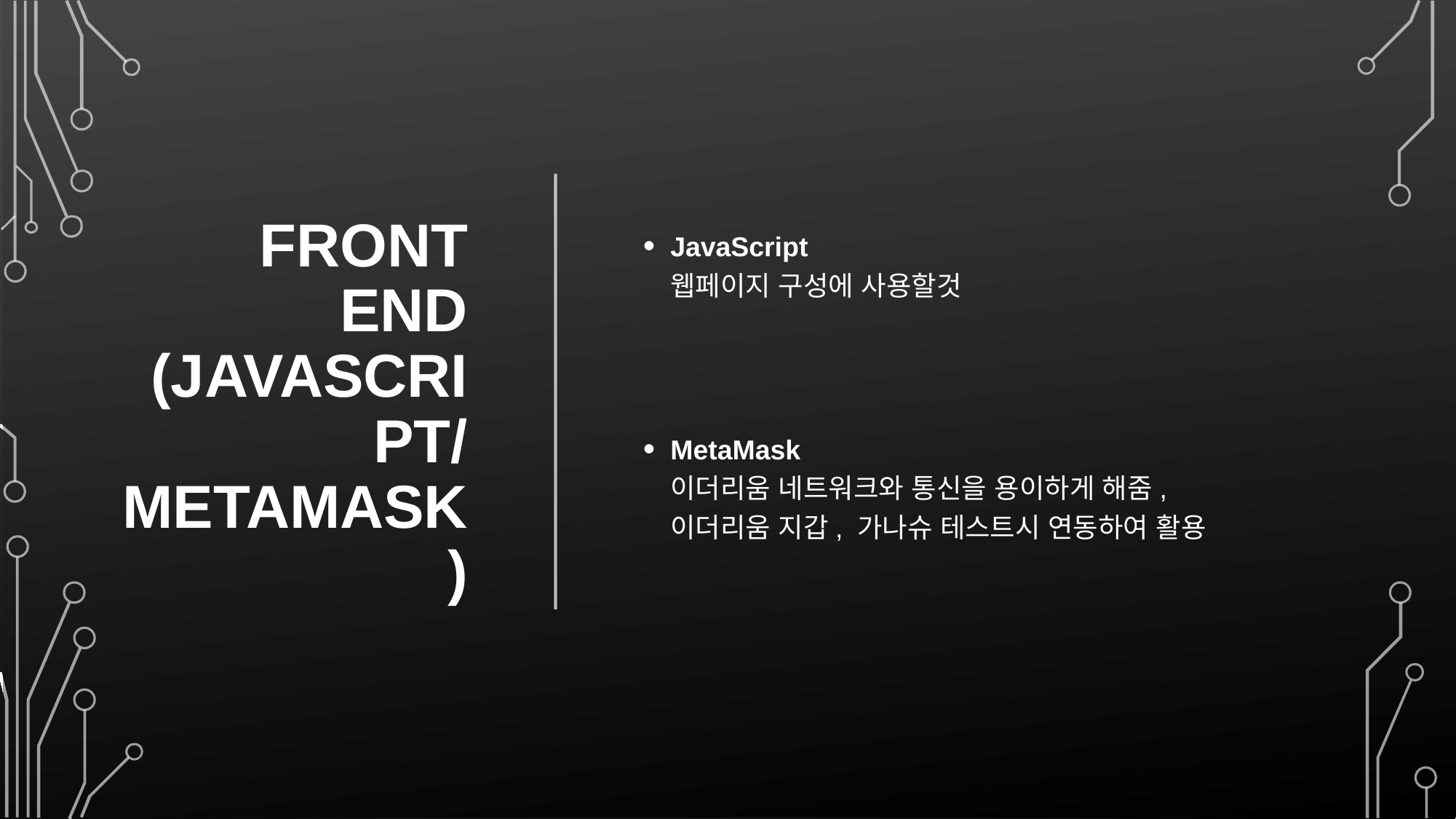

# FRONT END (JAVAScript/ METAMASK)
JavaScript
웹페이지 구성에 사용할것

MetaMask
이더리움 네트워크와 통신을 용이하게 해줌,
이더리움 지갑, 가나슈 테스트시 연동하여 활용